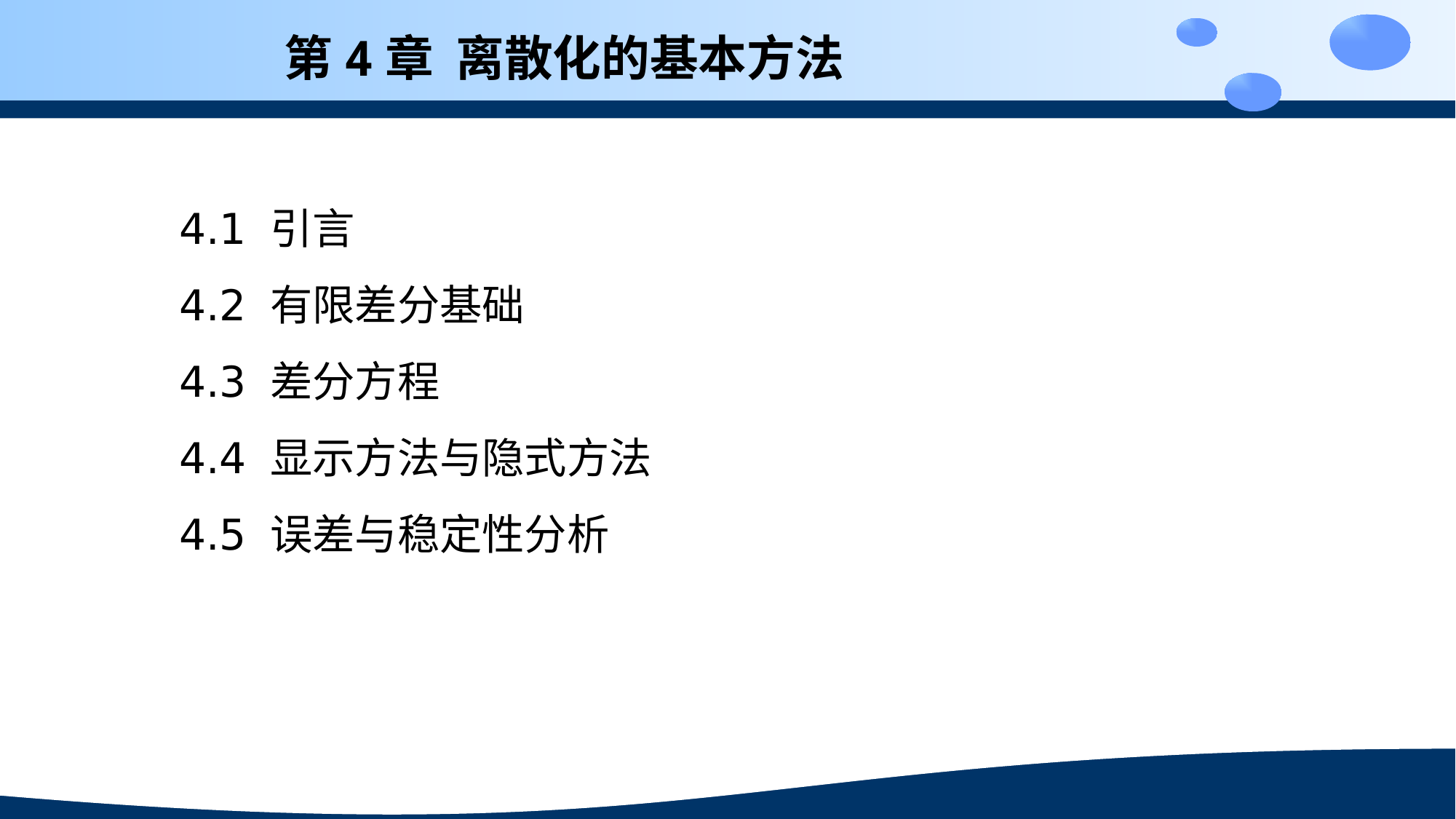

第4章  离散化的基本方法
4.1 引言
4.2 有限差分基础
4.3 差分方程
4.4 显示方法与隐式方法
4.5 误差与稳定性分析